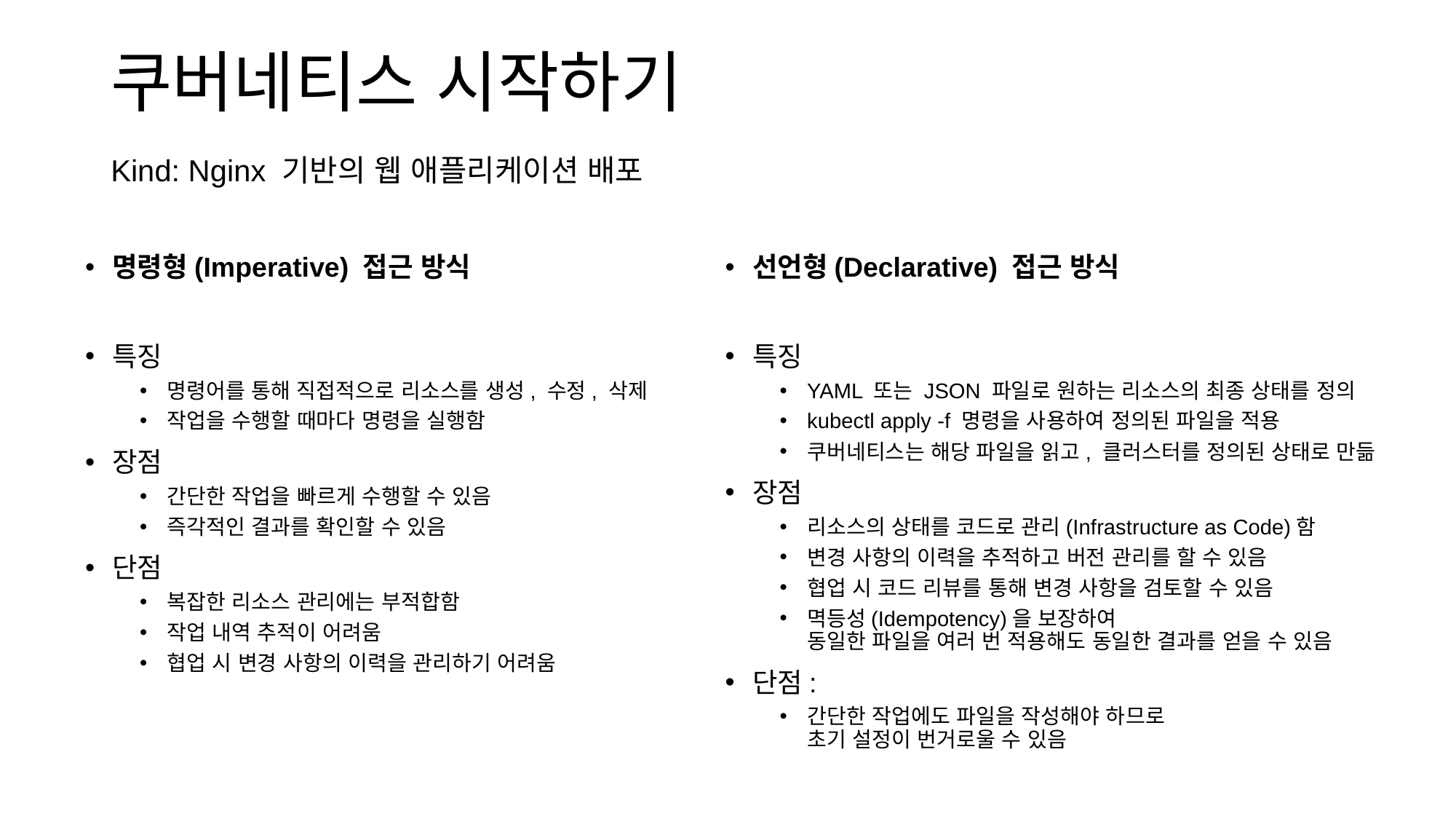

쿠버네티스 시작하기
Kind: Nginx 기반의 웹 애플리케이션 배포
명령형(Imperative) 접근 방식

특징
명령어를 통해 직접적으로 리소스를 생성, 수정, 삭제
작업을 수행할 때마다 명령을 실행함
장점
간단한 작업을 빠르게 수행할 수 있음
즉각적인 결과를 확인할 수 있음
단점
복잡한 리소스 관리에는 부적합함
작업 내역 추적이 어려움
협업 시 변경 사항의 이력을 관리하기 어려움
선언형(Declarative) 접근 방식

특징
YAML 또는 JSON 파일로 원하는 리소스의 최종 상태를 정의
kubectl apply -f 명령을 사용하여 정의된 파일을 적용
쿠버네티스는 해당 파일을 읽고, 클러스터를 정의된 상태로 만듦
장점
리소스의 상태를 코드로 관리(Infrastructure as Code)함
변경 사항의 이력을 추적하고 버전 관리를 할 수 있음
협업 시 코드 리뷰를 통해 변경 사항을 검토할 수 있음
멱등성(Idempotency)을 보장하여
동일한 파일을 여러 번 적용해도 동일한 결과를 얻을 수 있음
단점:
간단한 작업에도 파일을 작성해야 하므로
초기 설정이 번거로울 수 있음